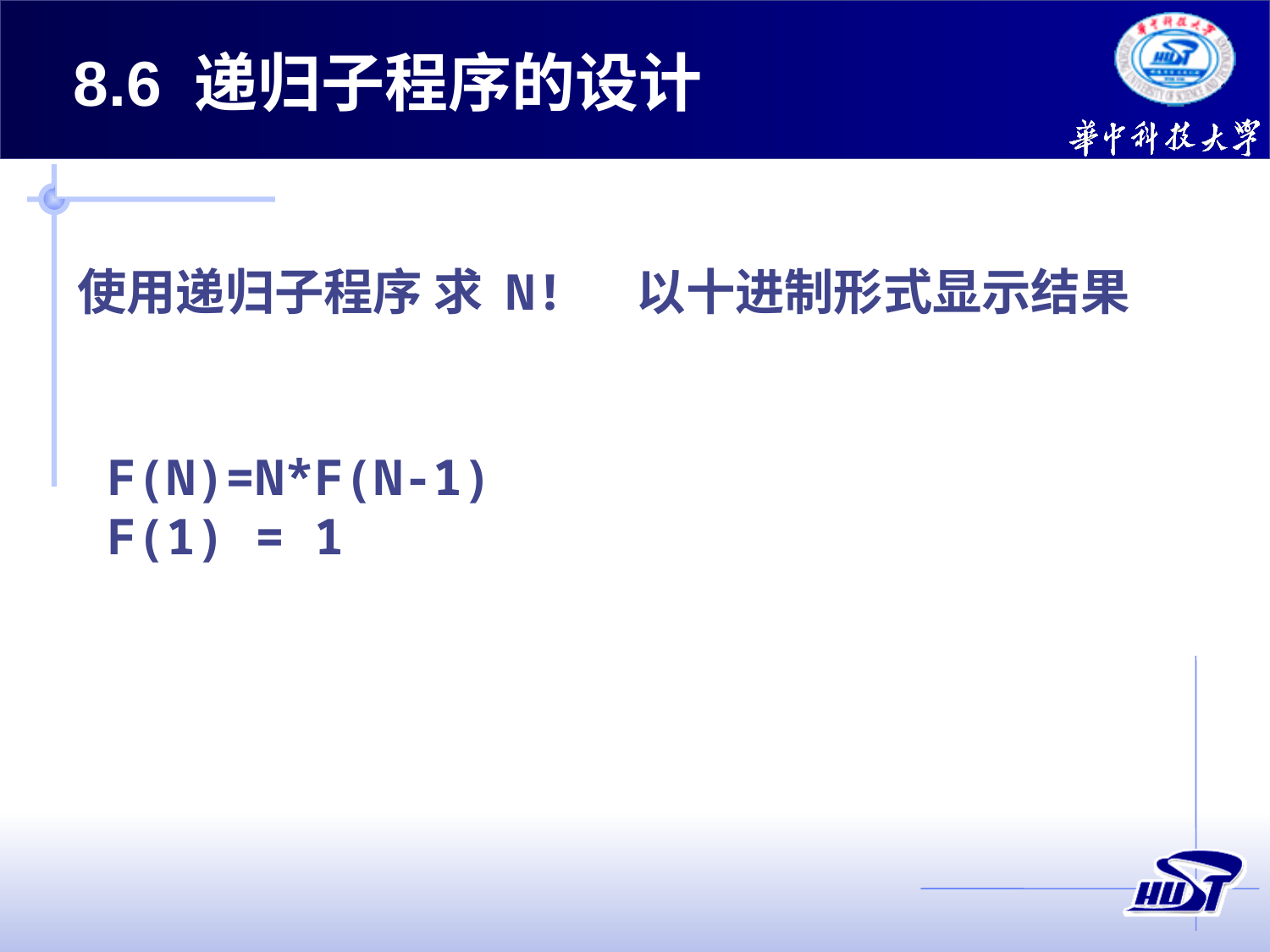

8.6 递归子程序的设计
使用递归子程序 求 N!  以十进制形式显示结果
F(N)=N*F(N-1)
F(1) = 1